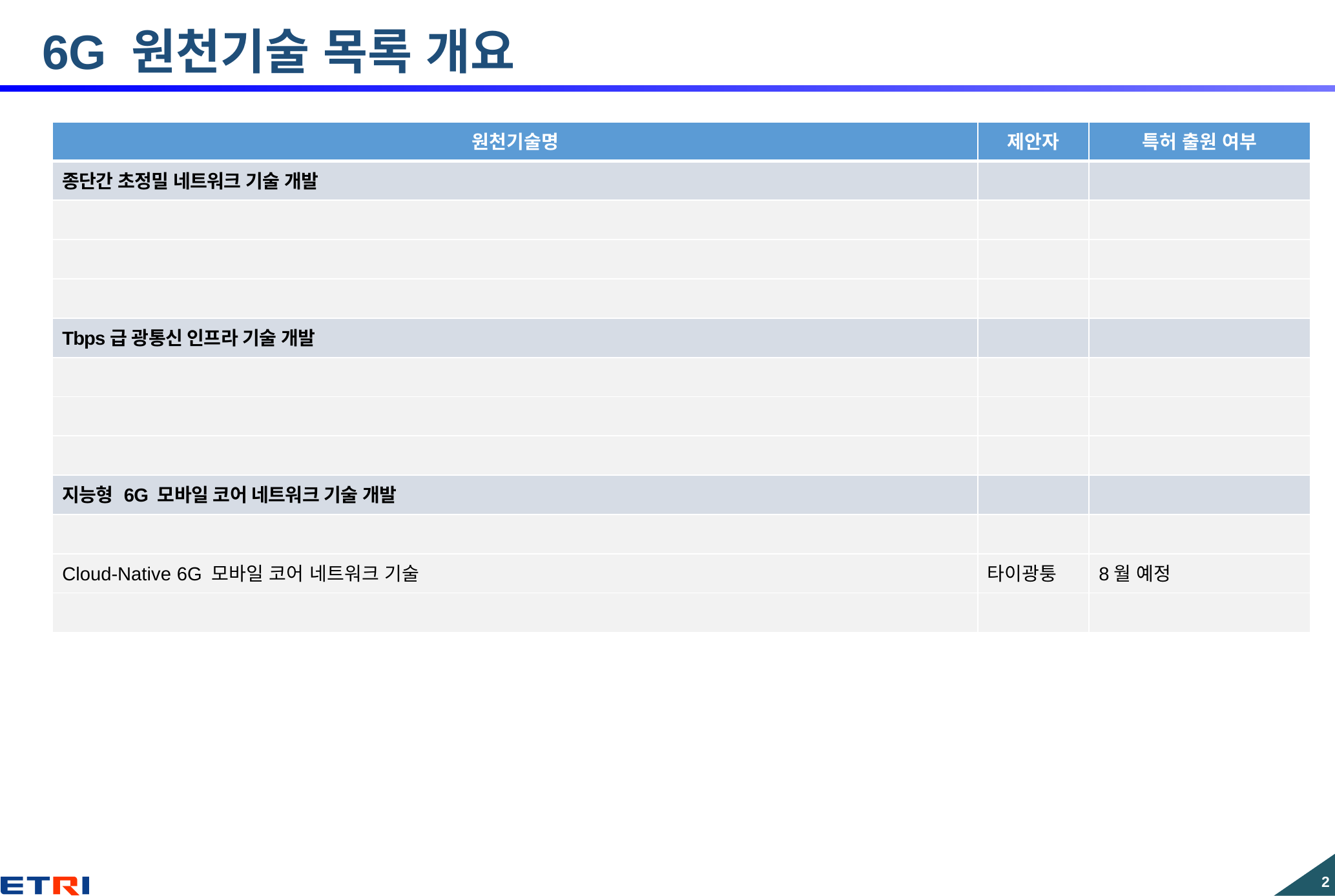

# 6G 원천기술 목록 개요
| 원천기술명 | 제안자 | 특허 출원 여부 |
| --- | --- | --- |
| 종단간 초정밀 네트워크 기술 개발 |  |  |
|  |  |  |
|  |  |  |
|  |  |  |
| Tbps급 광통신 인프라 기술 개발 |  |  |
|  |  |  |
|  |  |  |
|  |  |  |
| 지능형 6G 모바일 코어 네트워크 기술 개발 |  |  |
|  |  |  |
| Cloud-Native 6G 모바일 코어 네트워크 기술 | 타이광퉁 | 8월 예정 |
|  |  |  |